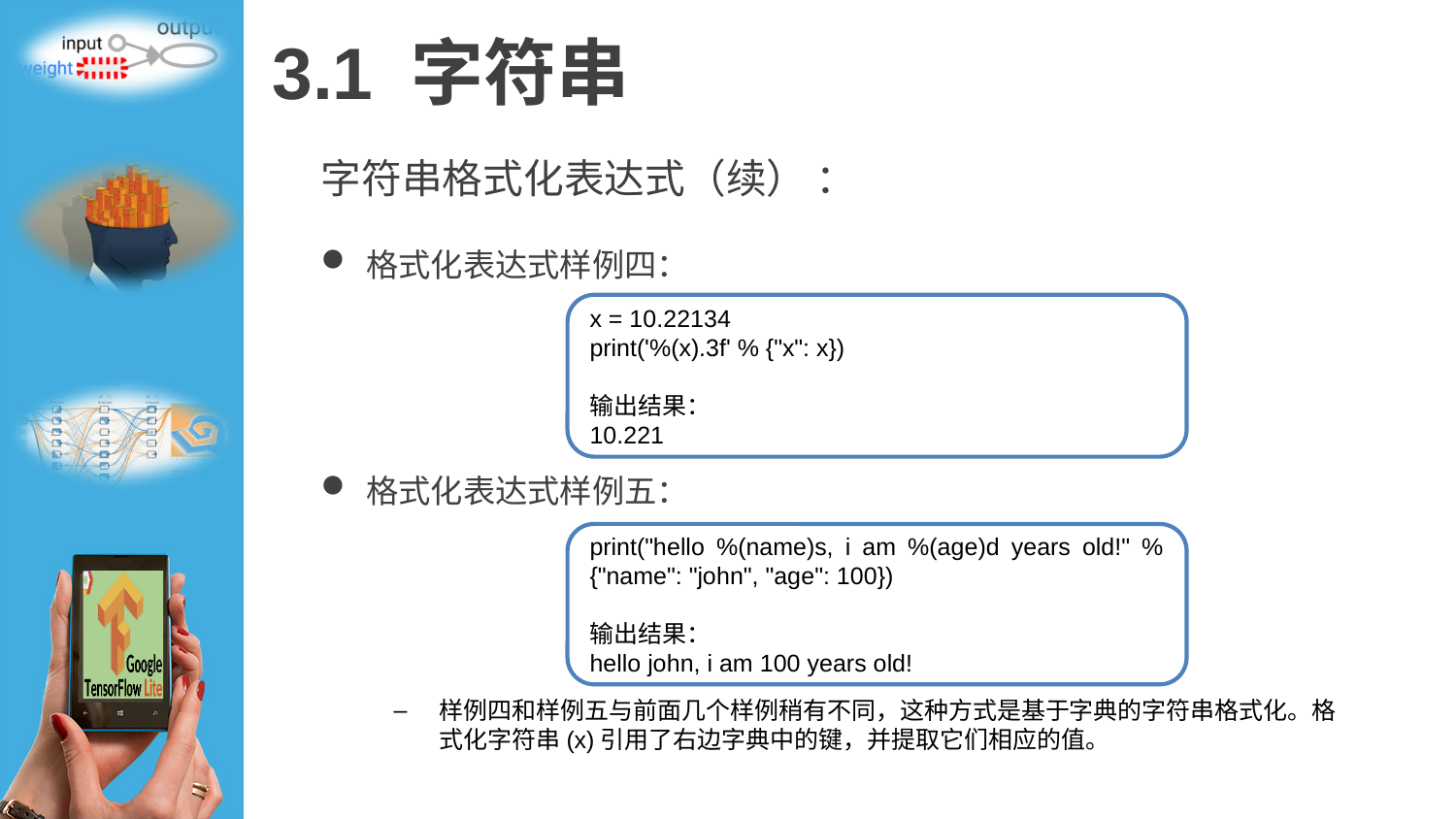

# 3.1 字符串
字符串格式化表达式（续） ：
格式化表达式样例四：

格式化表达式样例五：

样例四和样例五与前面几个样例稍有不同，这种方式是基于字典的字符串格式化。格式化字符串(x)引用了右边字典中的键，并提取它们相应的值。

x = 10.22134
print('%(x).3f' % {"x": x})

输出结果：
10.221
print("hello %(name)s, i am %(age)d years old!" % {"name": "john", "age": 100})

输出结果：
hello john, i am 100 years old!